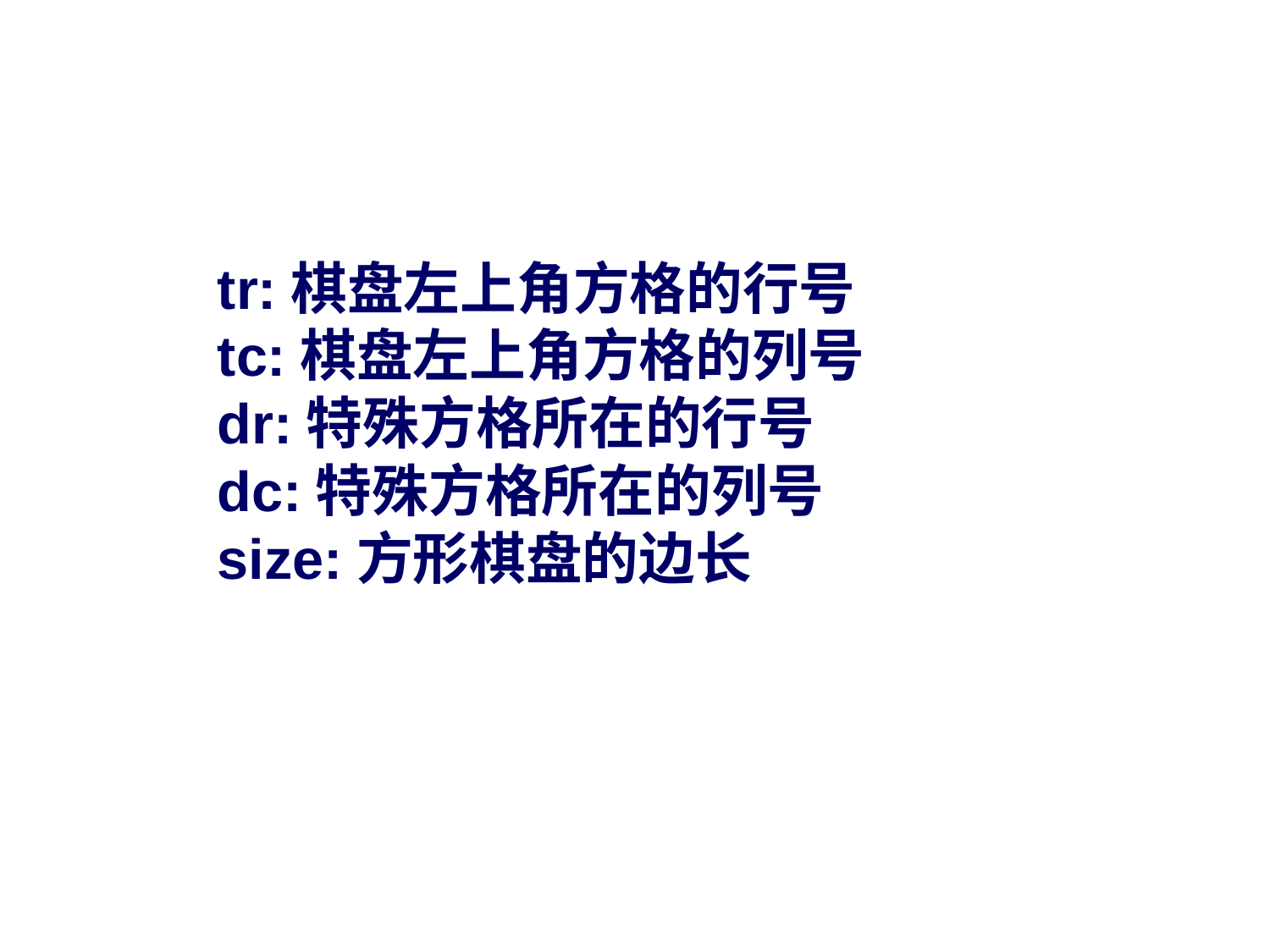

tr:棋盘左上角方格的行号
tc:棋盘左上角方格的列号
dr:特殊方格所在的行号
dc:特殊方格所在的列号
size:方形棋盘的边长